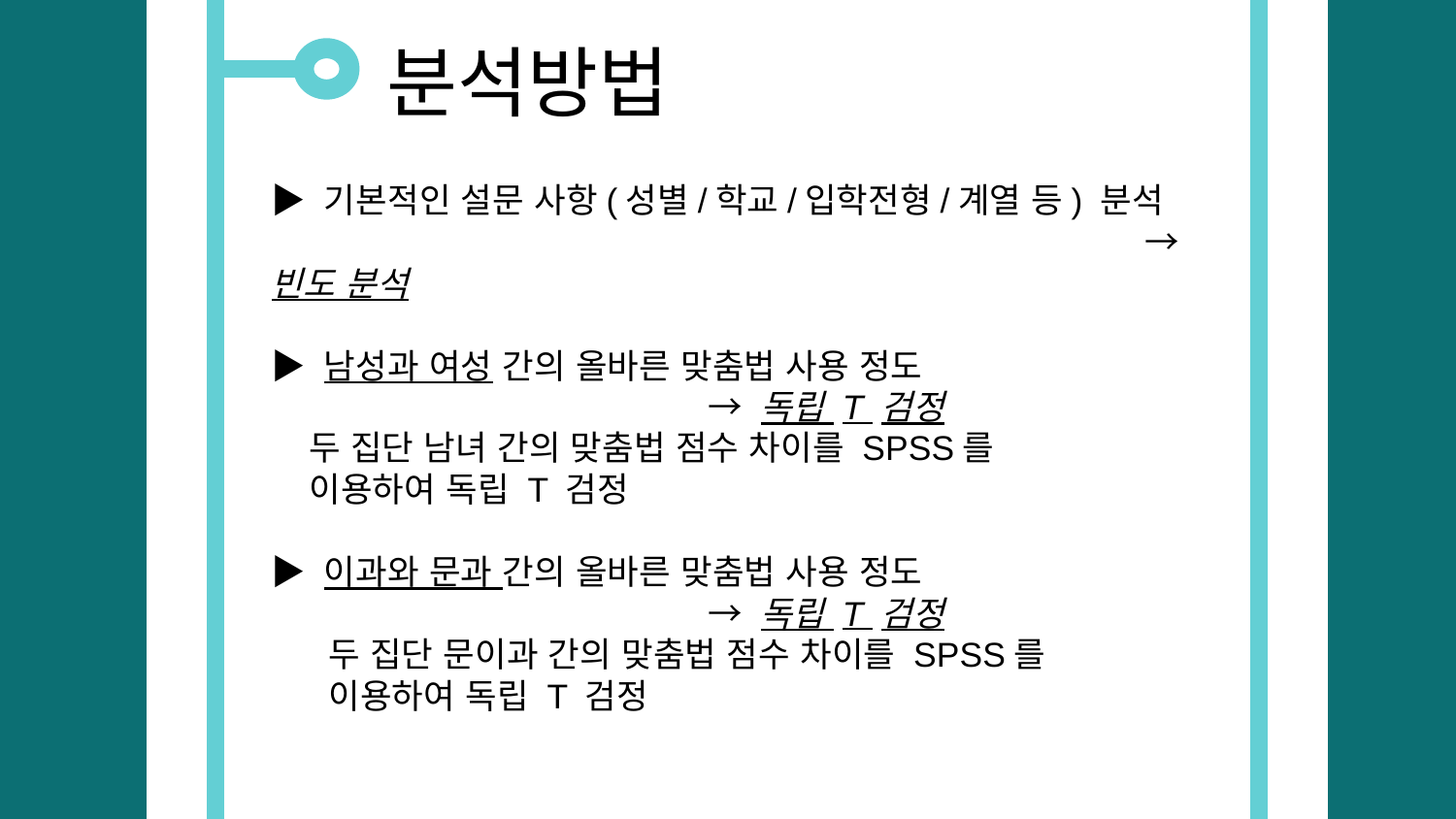

분석방법
#

▶ 기본적인 설문 사항(성별/학교/입학전형/계열 등) 분석                                       				→ 빈도 분석

▶ 남성과 여성 간의 올바른 맞춤법 사용 정도
                                             → 독립 T 검정
   두 집단 남녀 간의 맞춤법 점수 차이를 SPSS를
   이용하여 독립 T 검정

▶ 이과와 문과 간의 올바른 맞춤법 사용 정도
                                             → 독립 T 검정
     두 집단 문이과 간의 맞춤법 점수 차이를 SPSS를
     이용하여 독립 T 검정